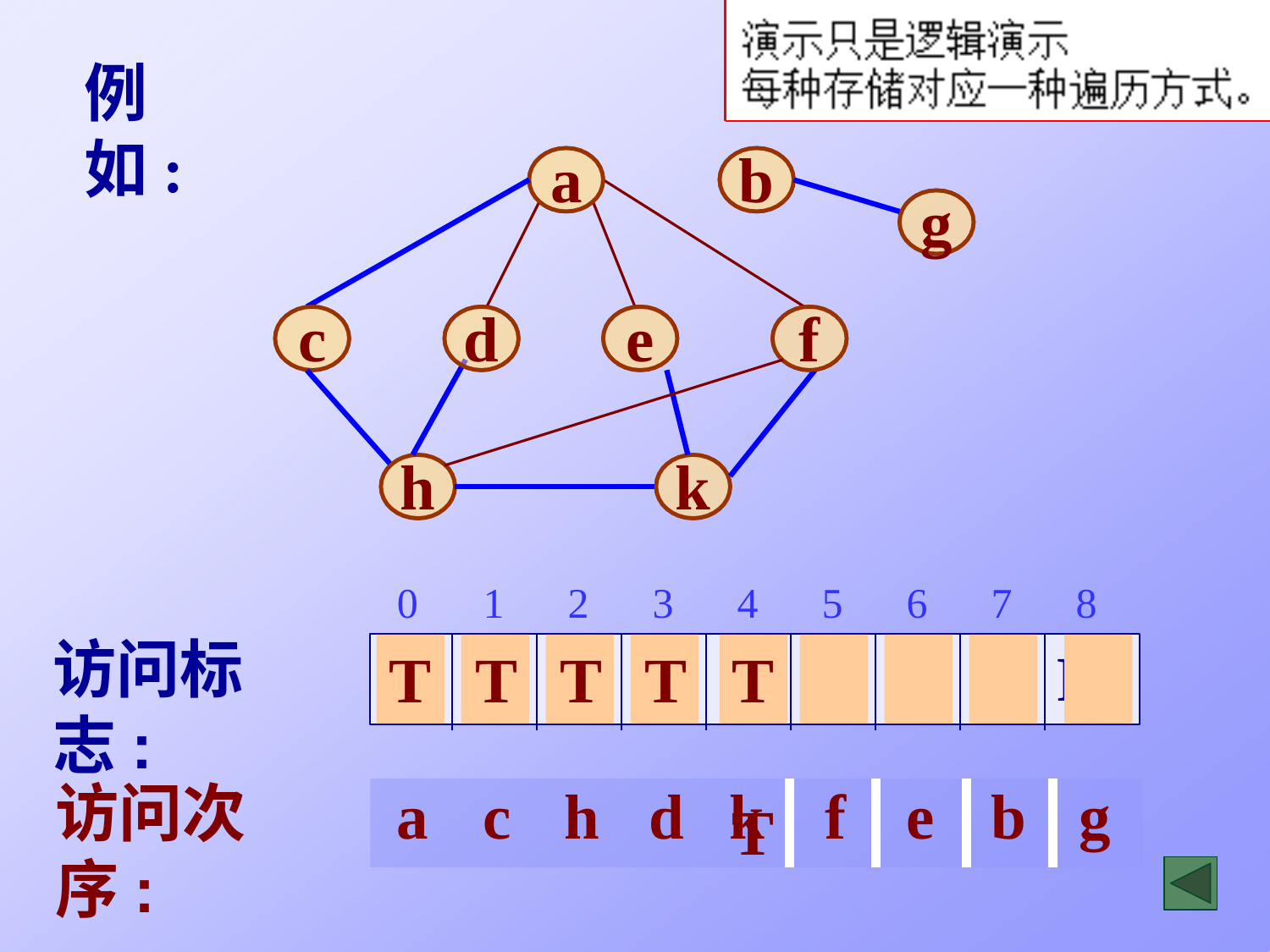

例如:

a
b

g

c
d
e
f

h
0	1	2	3	4	5	6	7	8
T	T	T	T	T
k

访问标志:

T	T	T	T
F
F
F
F
F
F
F
F
F
访问次序:
| a | c | h | d | k | f | e | b | g |
| --- | --- | --- | --- | --- | --- | --- | --- | --- |